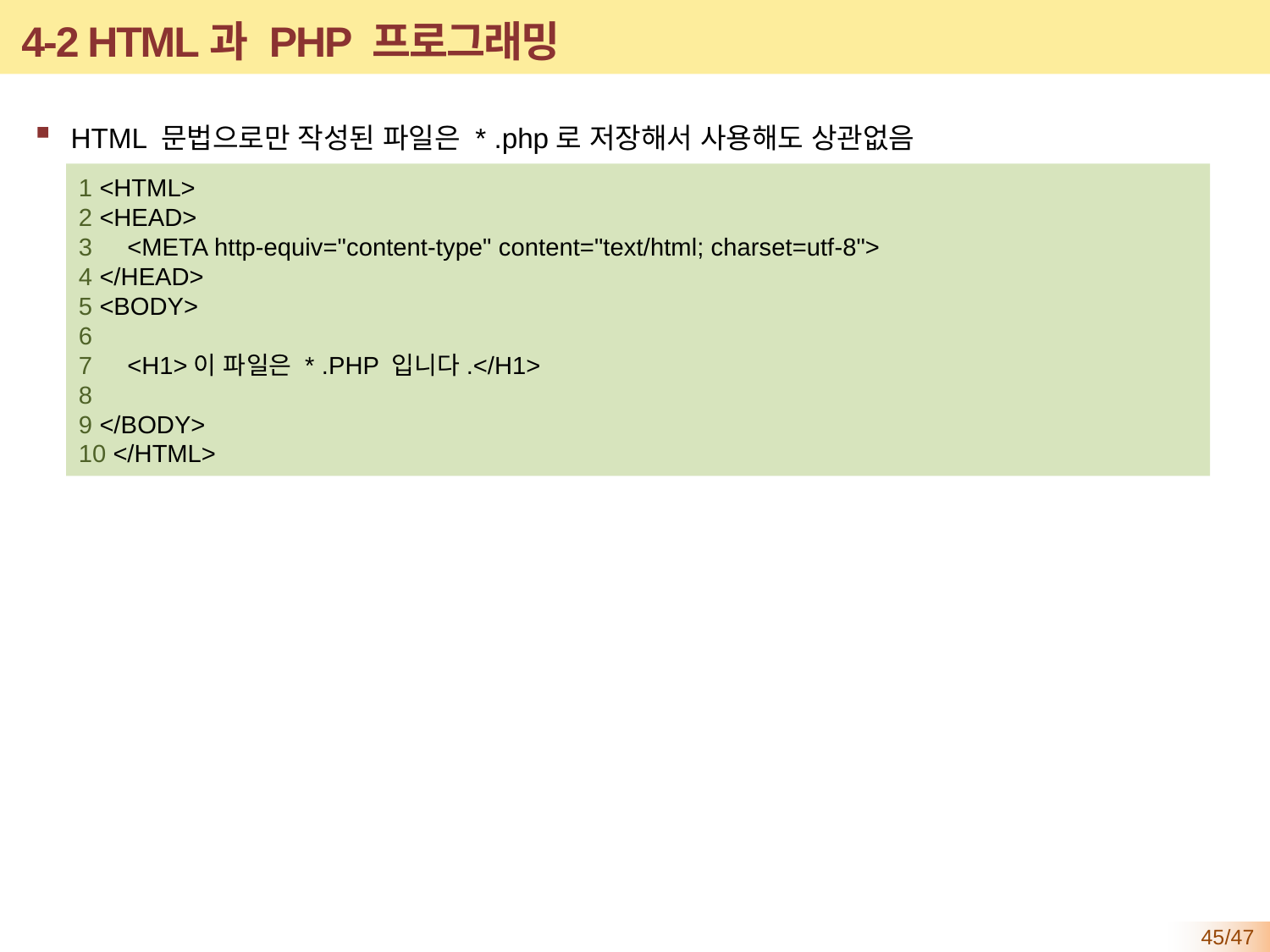

# 4-2 HTML과 PHP 프로그래밍
HTML 문법으로만 작성된 파일은 * .php로 저장해서 사용해도 상관없음
1 <HTML>
2 <HEAD>
3     <META http-equiv="content-type" content="text/html; charset=utf-8">
4 </HEAD>
5 <BODY>
6
7     <H1>이 파일은 * .PHP 입니다.</H1>
8
9 </BODY>
10 </HTML>